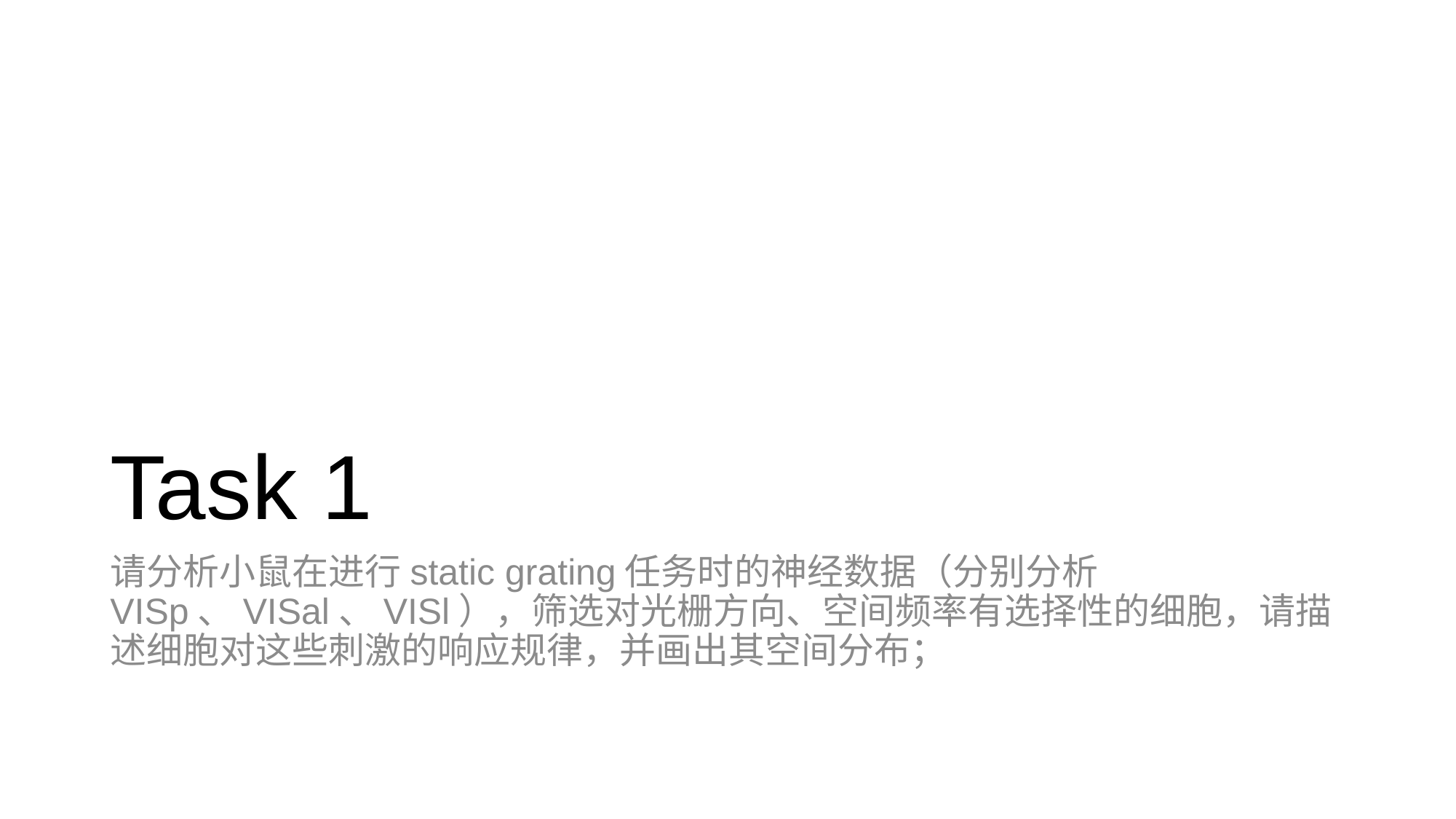

# Task 1
请分析小鼠在进行static grating任务时的神经数据（分别分析VISp、VISal、VISl），筛选对光栅方向、空间频率有选择性的细胞，请描述细胞对这些刺激的响应规律，并画出其空间分布；